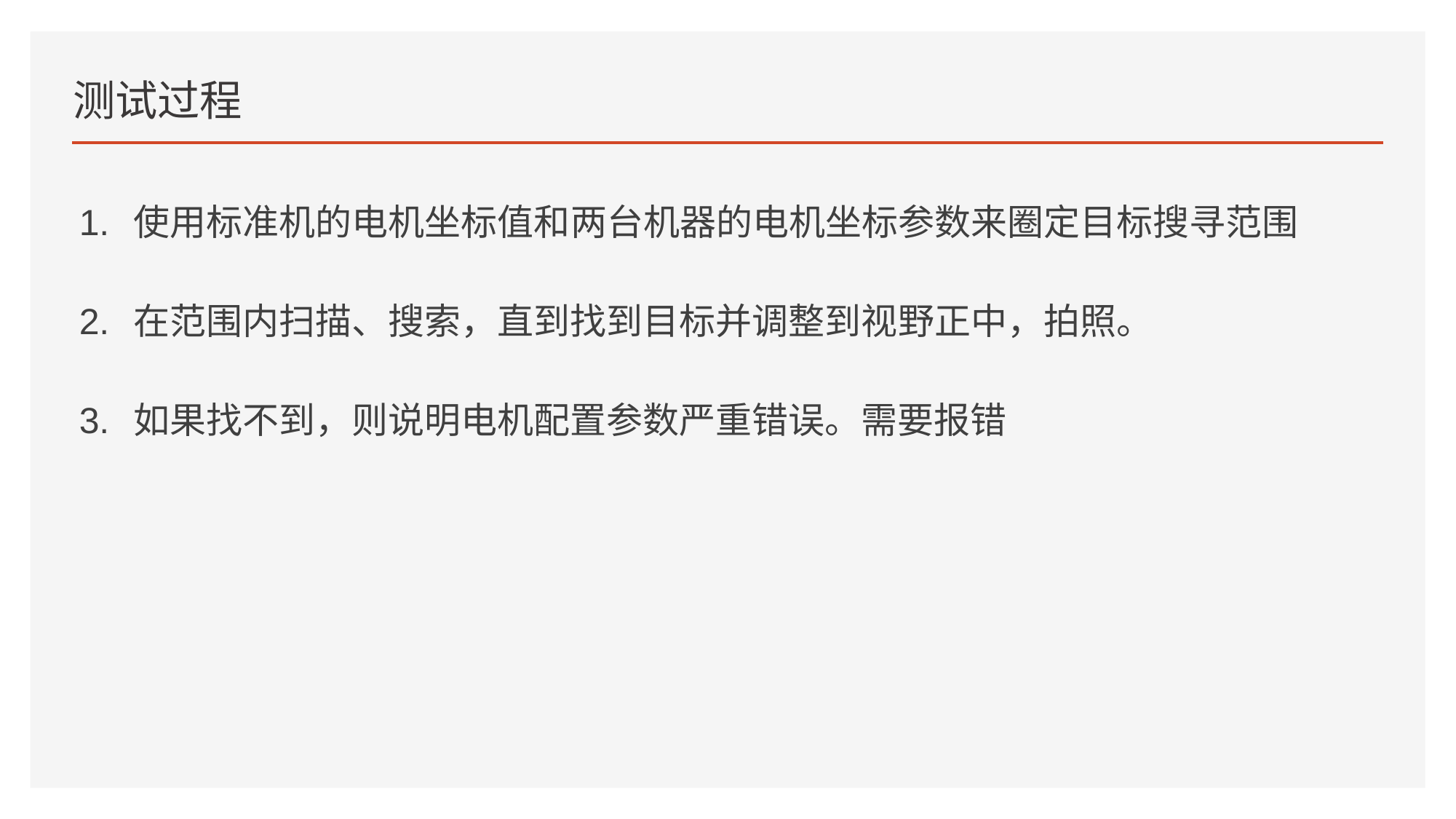

# 测试过程
使用标准机的电机坐标值和两台机器的电机坐标参数来圈定目标搜寻范围
在范围内扫描、搜索，直到找到目标并调整到视野正中，拍照。
如果找不到，则说明电机配置参数严重错误。需要报错